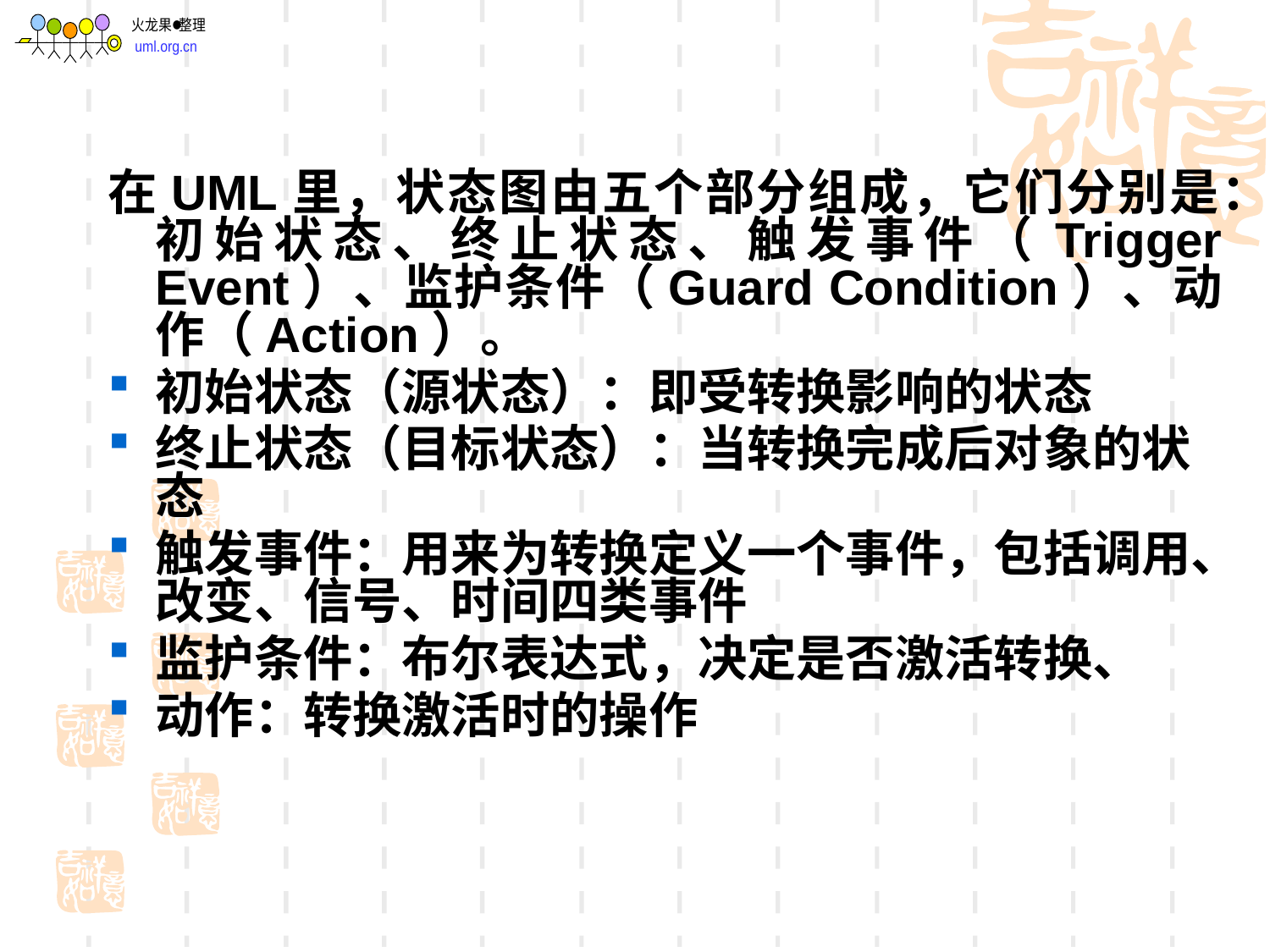

在UML里，状态图由五个部分组成，它们分别是：初始状态、终止状态、触发事件（Trigger Event）、监护条件（Guard Condition）、动作（Action）。
初始状态（源状态）：即受转换影响的状态
终止状态（目标状态）：当转换完成后对象的状态
触发事件：用来为转换定义一个事件，包括调用、改变、信号、时间四类事件
监护条件：布尔表达式，决定是否激活转换、
动作：转换激活时的操作